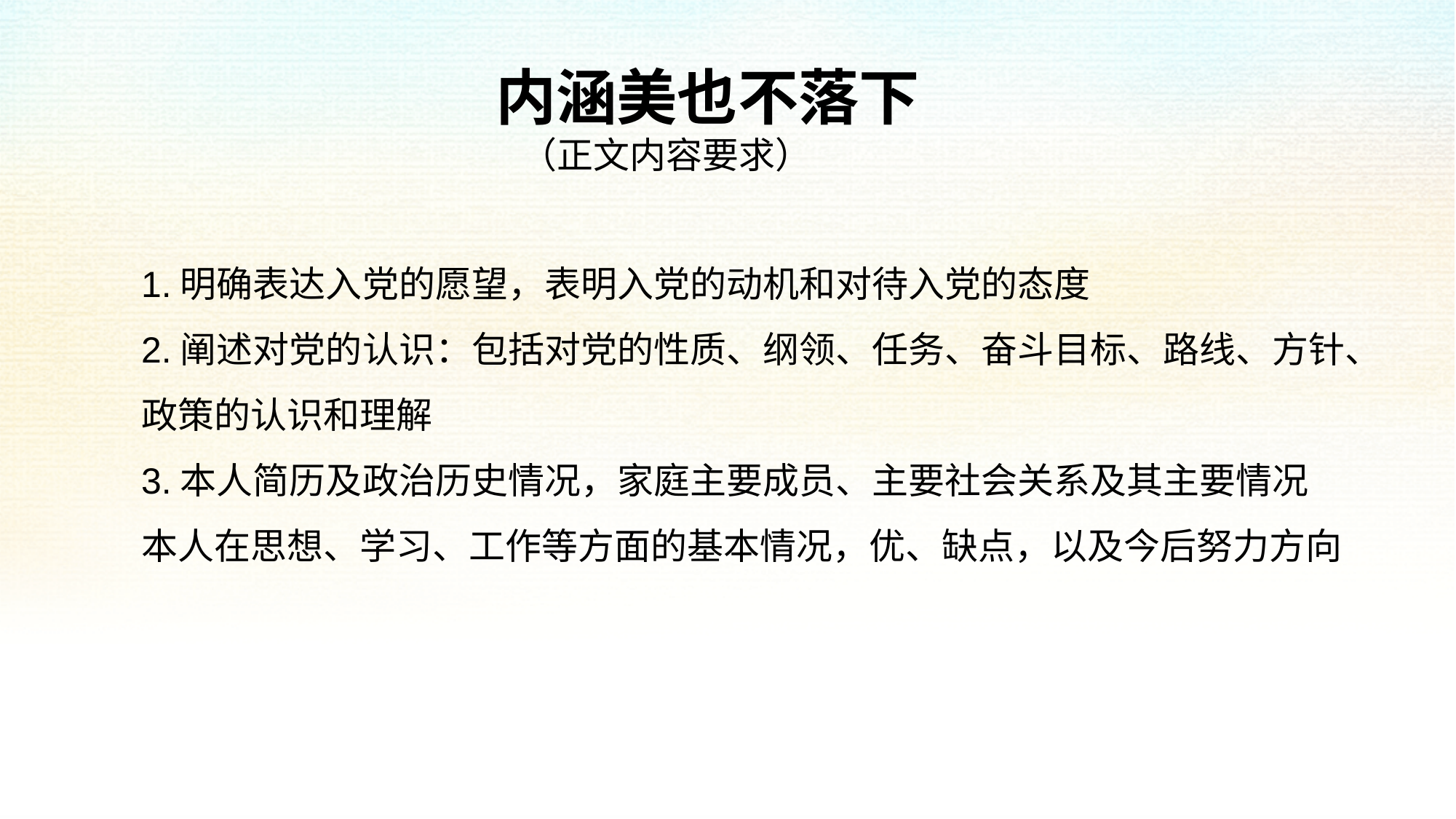

内涵美也不落下
  （正文内容要求）
1.明确表达入党的愿望，表明入党的动机和对待入党的态度
2.阐述对党的认识：包括对党的性质、纲领、任务、奋斗目标、路线、方针、政策的认识和理解
3.本人简历及政治历史情况，家庭主要成员、主要社会关系及其主要情况
本人在思想、学习、工作等方面的基本情况，优、缺点，以及今后努力方向